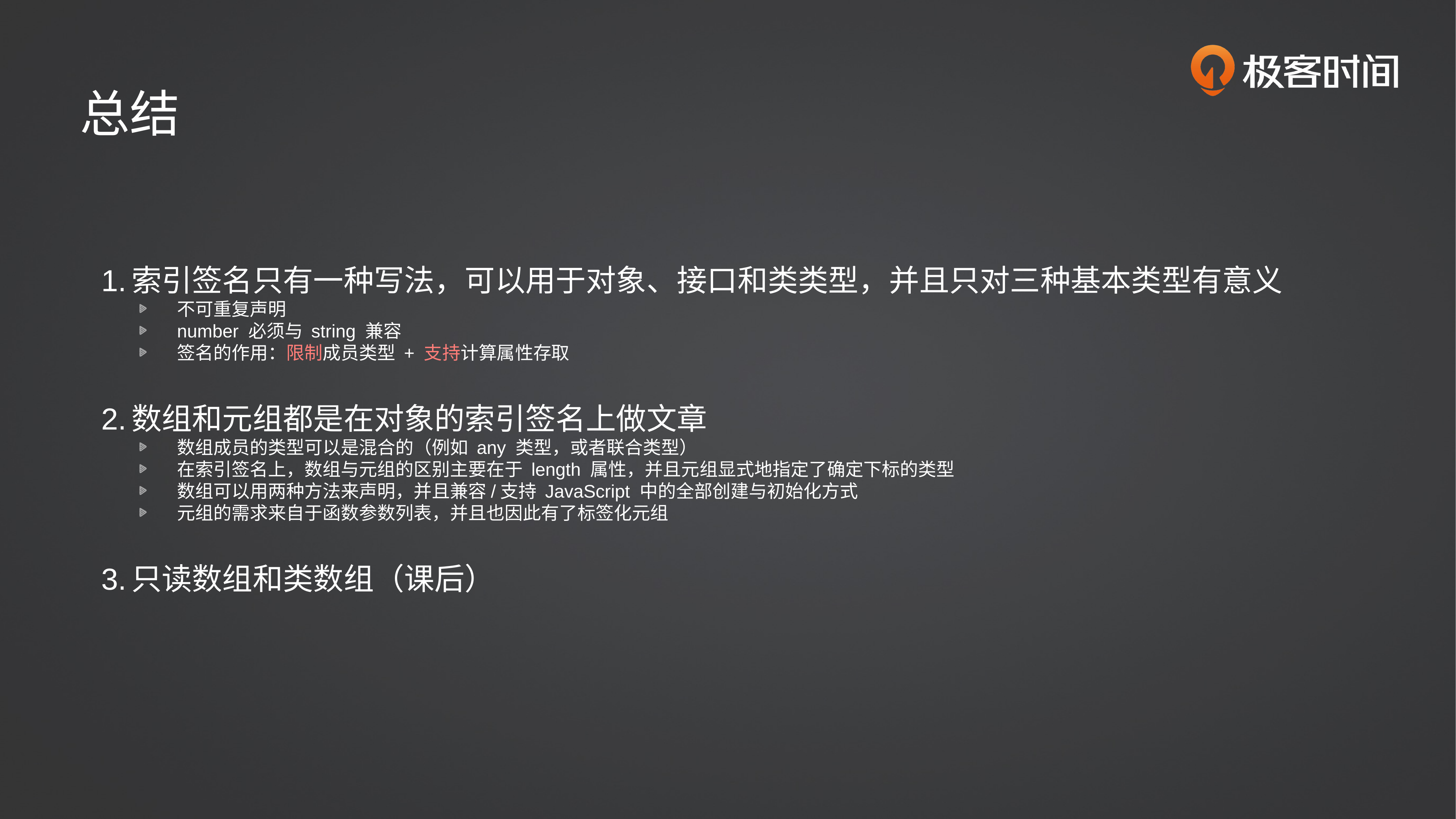

总结
索引签名只有一种写法，可以用于对象、接口和类类型，并且只对三种基本类型有意义
不可重复声明
number 必须与 string 兼容
签名的作用：限制成员类型 + 支持计算属性存取

数组和元组都是在对象的索引签名上做文章
数组成员的类型可以是混合的（例如 any 类型，或者联合类型）
在索引签名上，数组与元组的区别主要在于 length 属性，并且元组显式地指定了确定下标的类型
数组可以用两种方法来声明，并且兼容/支持 JavaScript 中的全部创建与初始化方式
元组的需求来自于函数参数列表，并且也因此有了标签化元组

只读数组和类数组（课后）